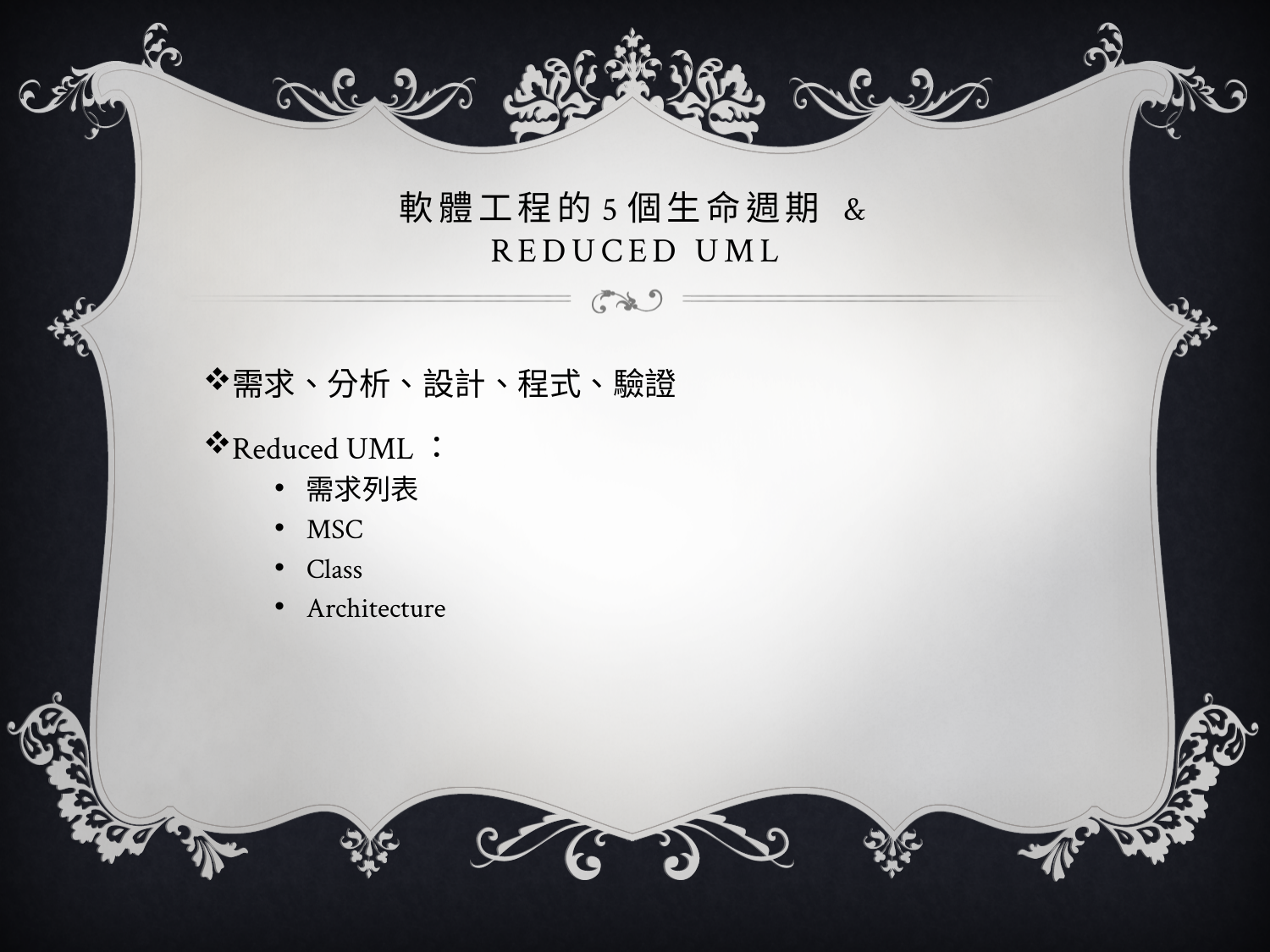

# 軟體工程的5個生命週期 & Reduced UML
需求、分析、設計、程式、驗證
Reduced UML：
需求列表
MSC
Class
Architecture